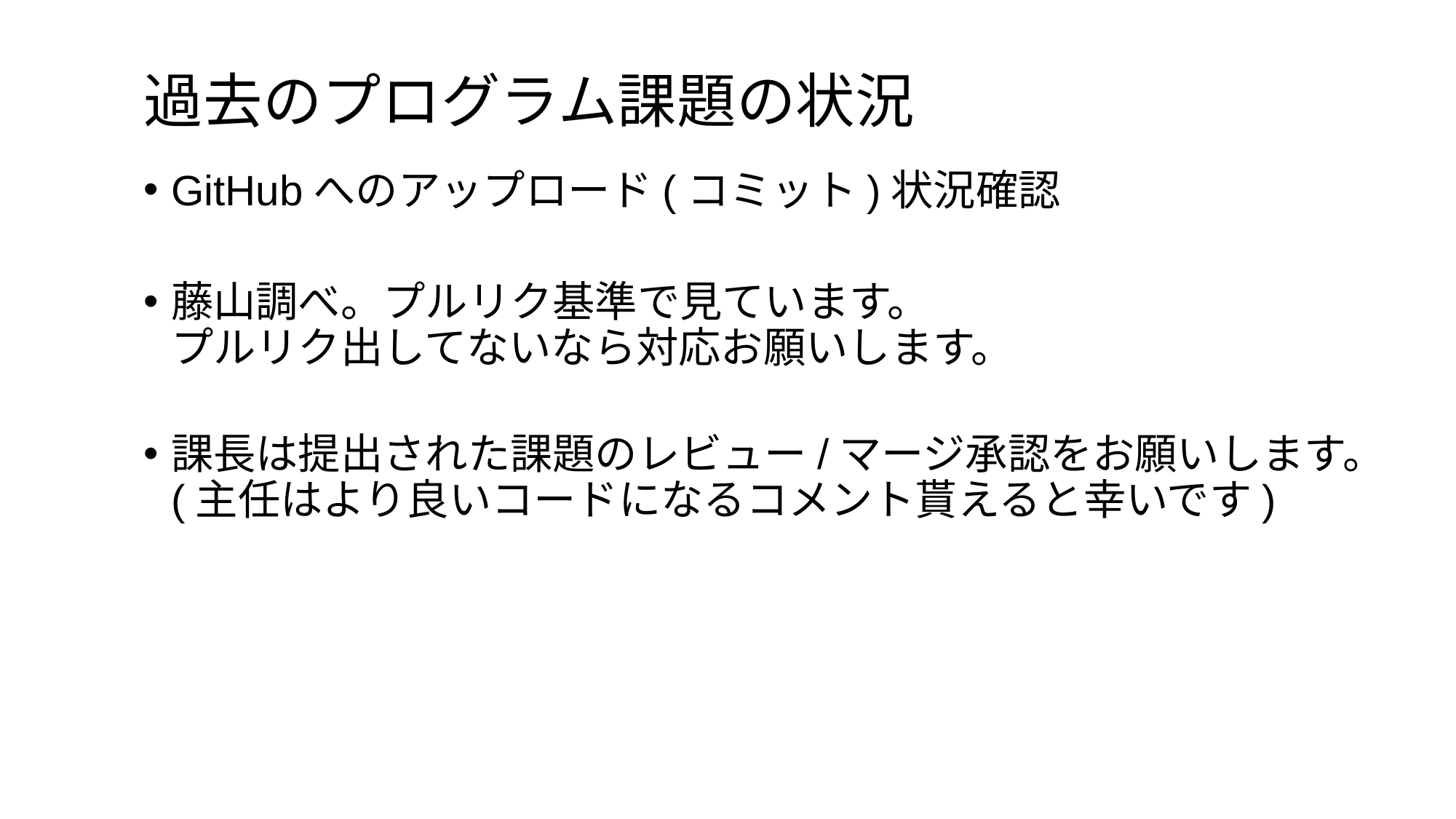

# 過去のプログラム課題の状況
GitHubへのアップロード(コミット)状況確認
藤山調べ。プルリク基準で見ています。
プルリク出してないなら対応お願いします。
課長は提出された課題のレビュー/マージ承認をお願いします。
(主任はより良いコードになるコメント貰えると幸いです)